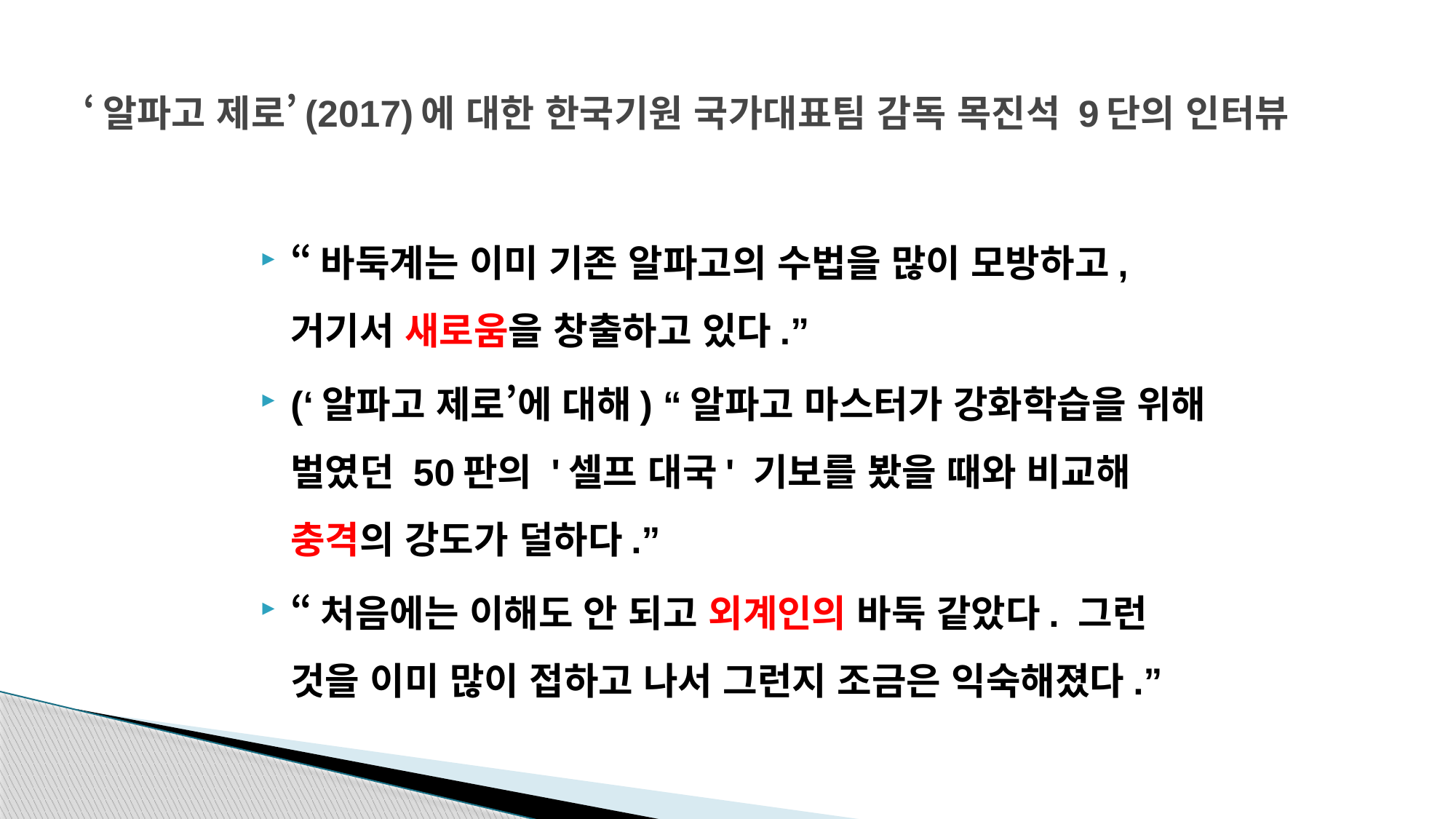

# ‘알파고 제로’(2017)에 대한 한국기원 국가대표팀 감독 목진석 9단의 인터뷰
“바둑계는 이미 기존 알파고의 수법을 많이 모방하고, 거기서 새로움을 창출하고 있다.”
(‘알파고 제로’에 대해) “알파고 마스터가 강화학습을 위해 벌였던 50판의 '셀프 대국' 기보를 봤을 때와 비교해 충격의 강도가 덜하다.”
“처음에는 이해도 안 되고 외계인의 바둑 같았다. 그런 것을 이미 많이 접하고 나서 그런지 조금은 익숙해졌다.”